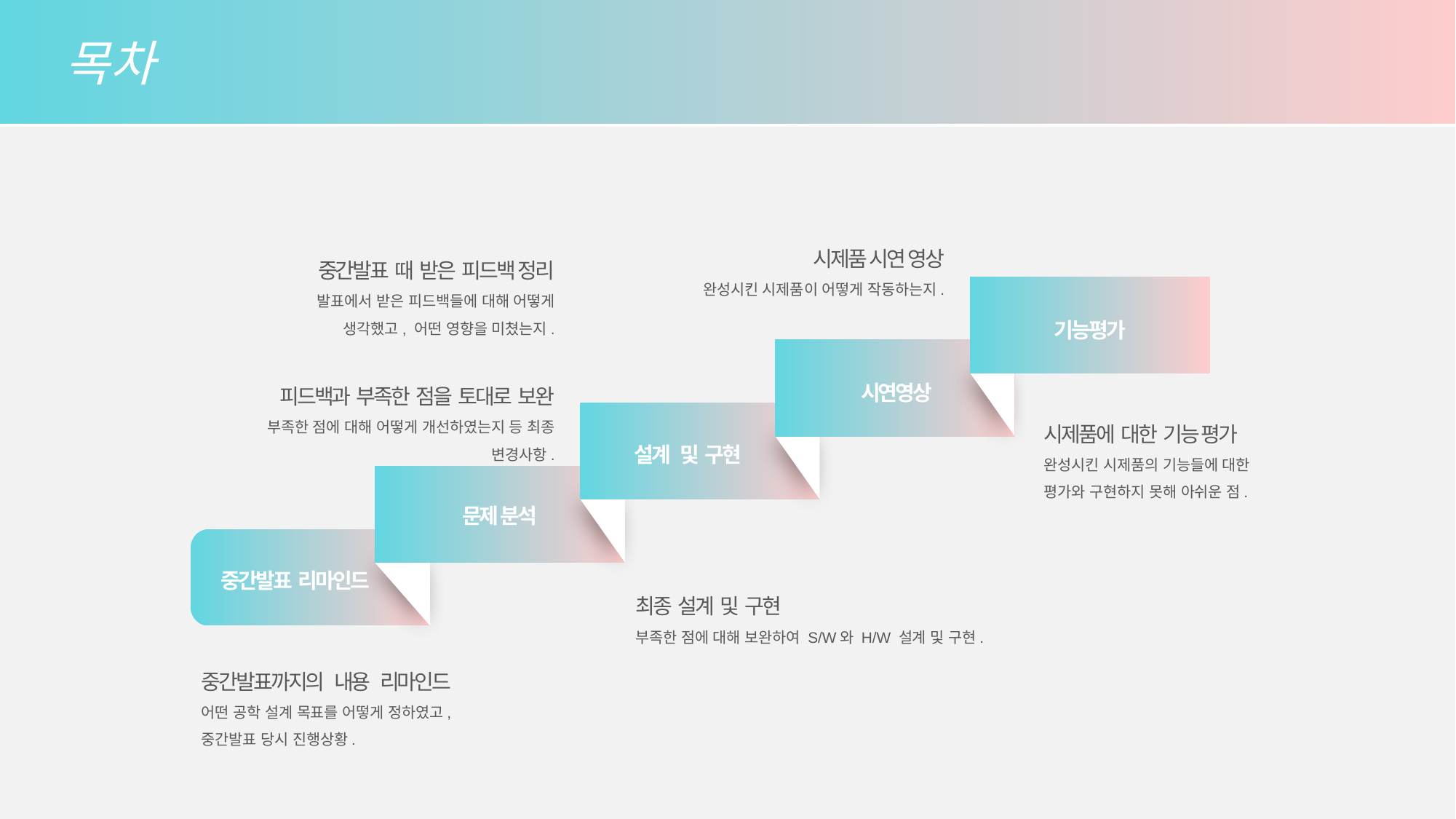

목차

시제품 시연 영상
완성시킨 시제품이 어떻게 작동하는지.
중간발표  때  받은  피드백 정리
발표에서 받은 피드백들에 대해 어떻게 생각했고, 어떤 영향을 미쳤는지.

기능평가

시연영상
피드백과  부족한  점을  토대로  보완
부족한 점에 대해 어떻게 개선하였는지 등 최종 변경사항.

시제품에  대한  기능 평가
완성시킨 시제품의 기능들에 대한 평가와 구현하지 못해 아쉬운 점.
설계   및  구현

문제 분석

중간발표  리마인드

최종  설계  및  구현
부족한 점에 대해 보완하여 S/W와 H/W 설계 및 구현.
중간발표까지의   내용   리마인드
어떤 공학 설계 목표를 어떻게 정하였고,
중간발표 당시 진행상황.